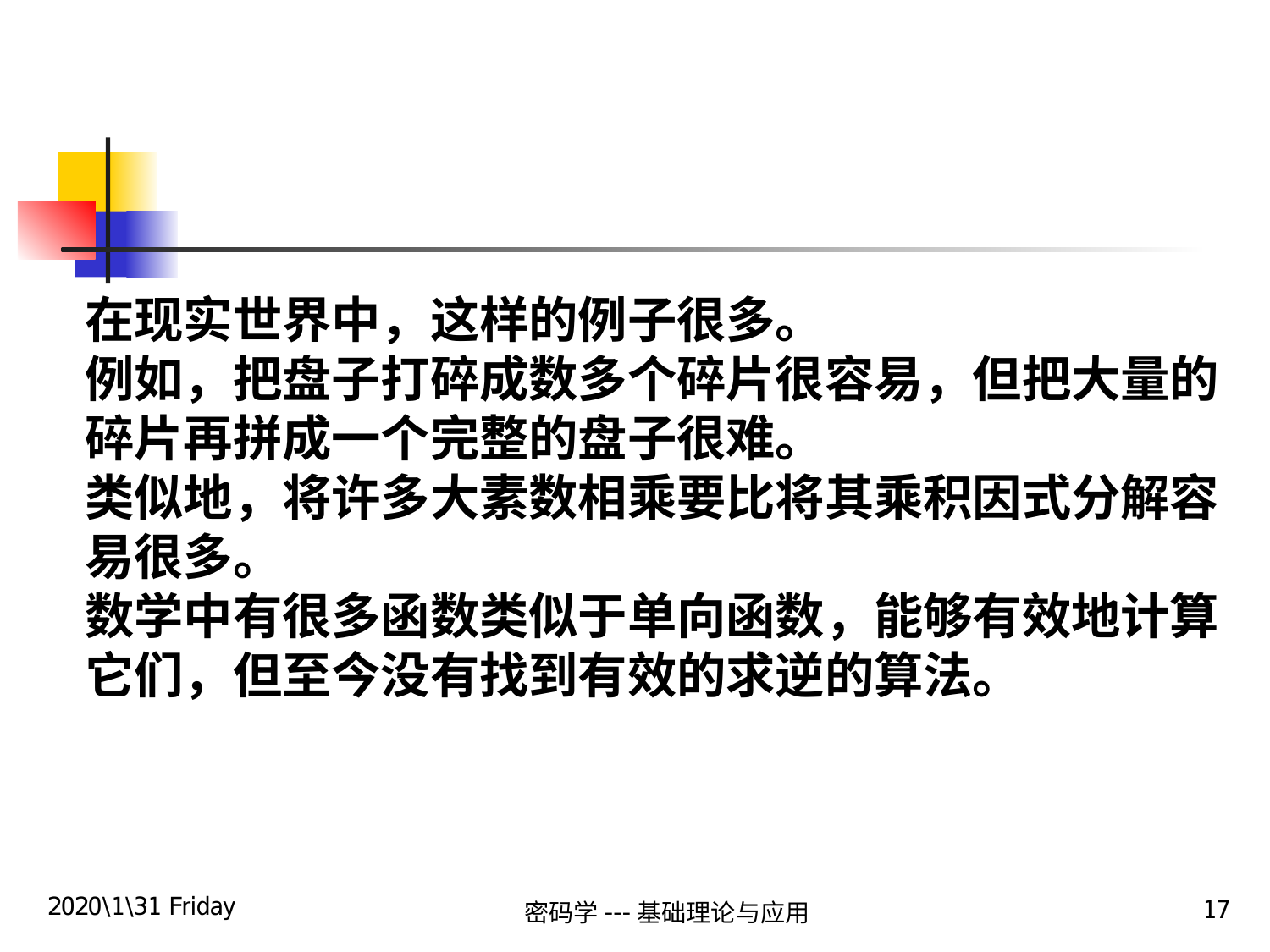

在现实世界中，这样的例子很多。
例如，把盘子打碎成数多个碎片很容易，但把大量的碎片再拼成一个完整的盘子很难。
类似地，将许多大素数相乘要比将其乘积因式分解容易很多。
数学中有很多函数类似于单向函数，能够有效地计算它们，但至今没有找到有效的求逆的算法。
2020\1\31 Friday
17
密码学---基础理论与应用